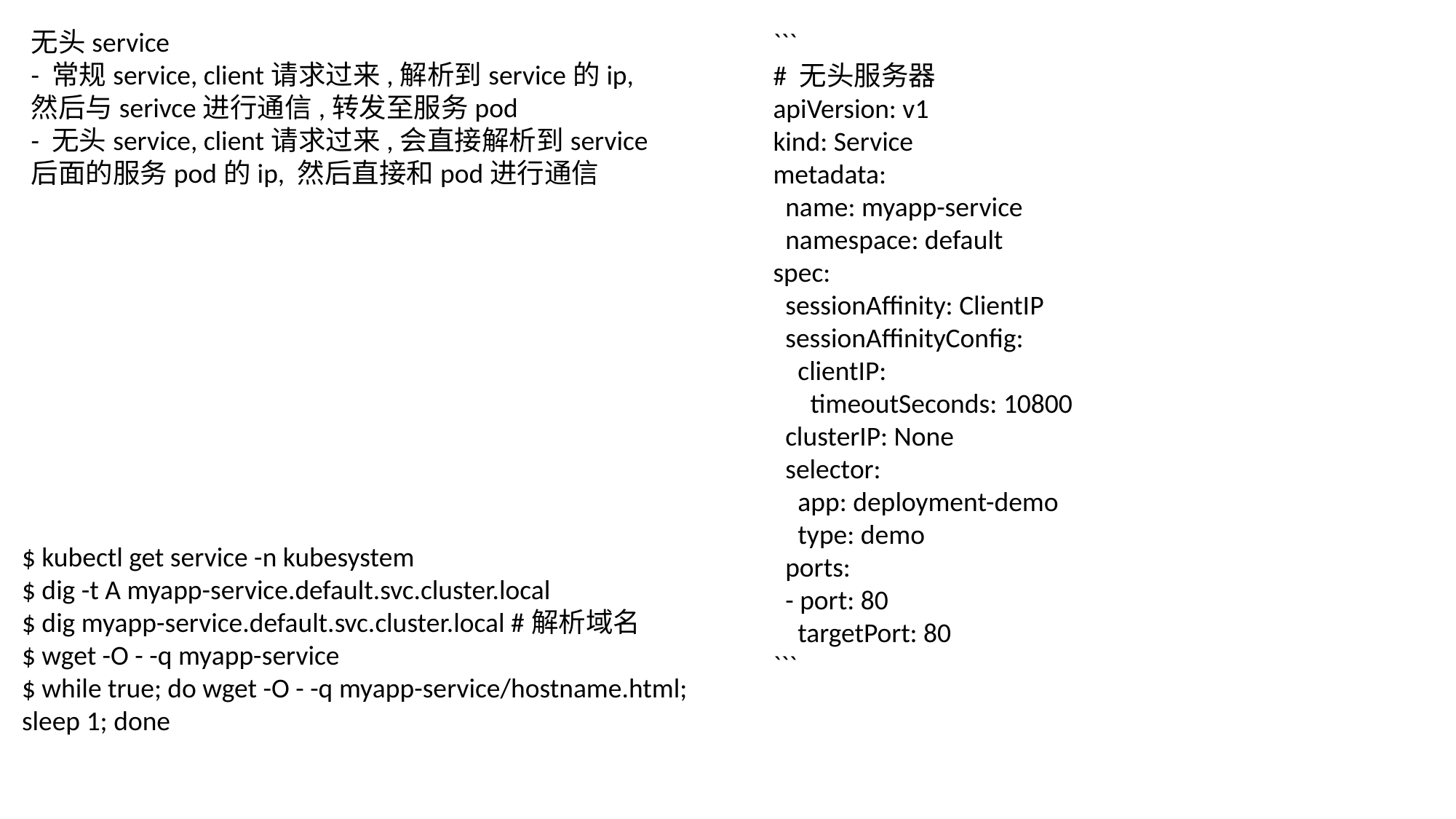

无头service
- 常规service, client请求过来,解析到service的ip,然后与serivce进行通信,转发至服务pod
- 无头service, client请求过来,会直接解析到service后面的服务pod的ip, 然后直接和pod进行通信
```
# 无头服务器
apiVersion: v1
kind: Service
metadata:
  name: myapp-service
  namespace: default
spec:
  sessionAffinity: ClientIP
  sessionAffinityConfig:
    clientIP:
      timeoutSeconds: 10800
  clusterIP: None
  selector:
    app: deployment-demo
    type: demo
  ports:
  - port: 80
    targetPort: 80
```
$ kubectl get service -n kubesystem
$ dig -t A myapp-service.default.svc.cluster.local
$ dig myapp-service.default.svc.cluster.local #解析域名
$ wget -O - -q myapp-service
$ while true; do wget -O - -q myapp-service/hostname.html; sleep 1; done